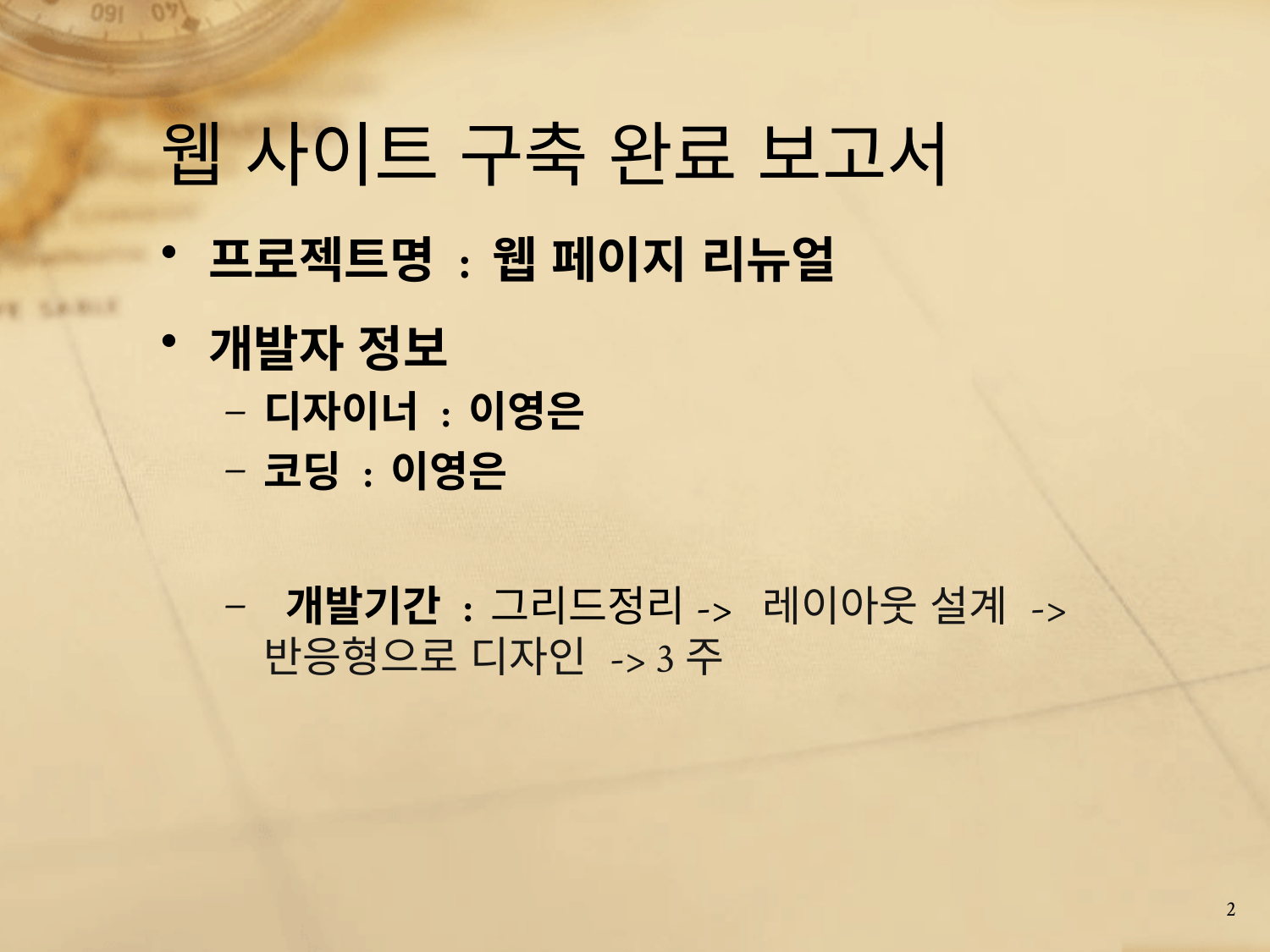

# 웹 사이트 구축 완료 보고서
프로젝트명 : 웹 페이지 리뉴얼
개발자 정보
디자이너 : 이영은
코딩 : 이영은

 개발기간 : 그리드정리->  레이아웃 설계 ->반응형으로 디자인 -> 3주
2